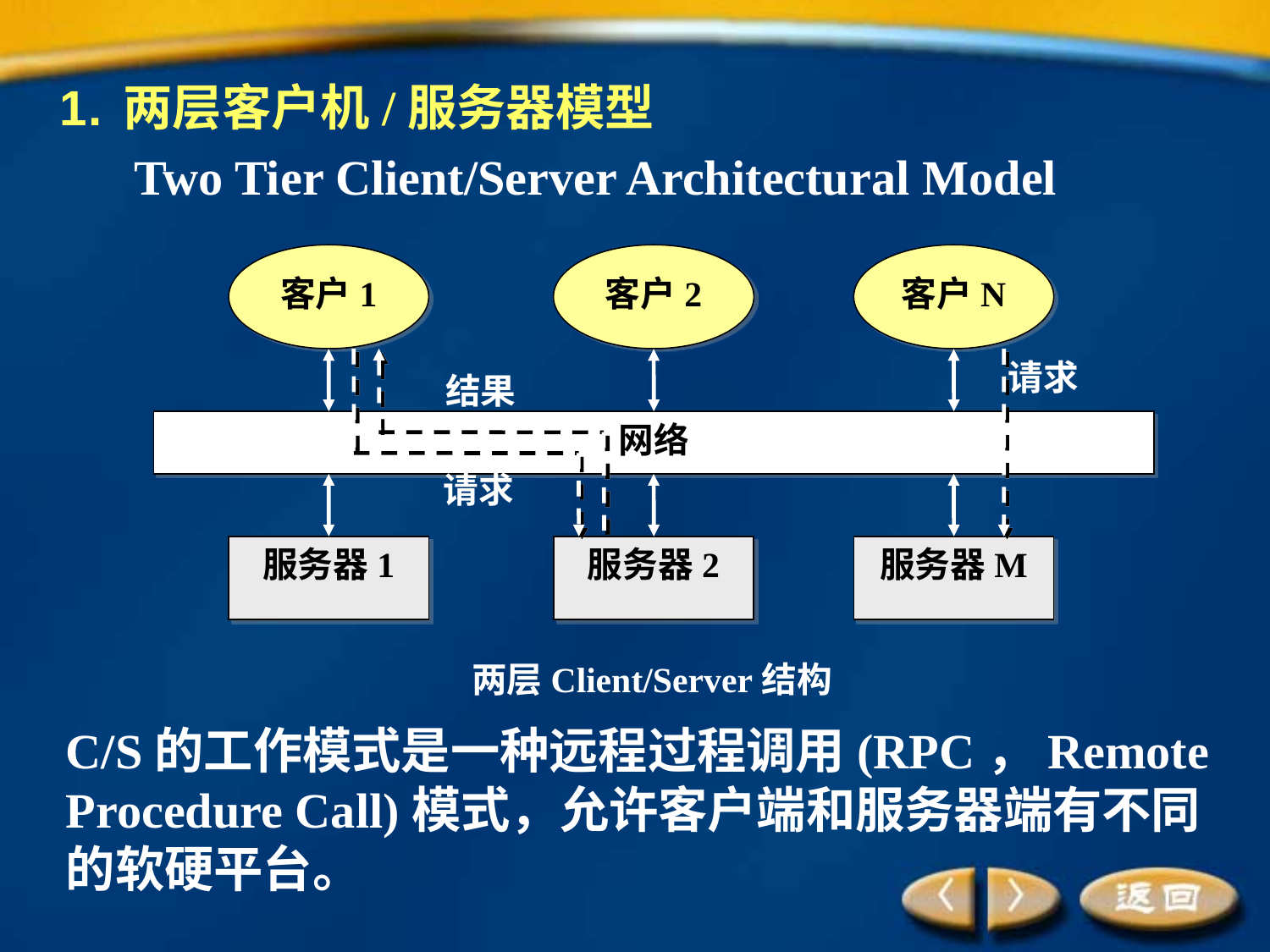

两层客户机/服务器模型
       Two Tier Client/Server Architectural Model

客户1

客户2

客户N

请求
结果
网络
请求

服务器1
服务器2
服务器M
两层Client/Server结构
C/S的工作模式是一种远程过程调用(RPC，Remote Procedure Call)模式，允许客户端和服务器端有不同的软硬平台。